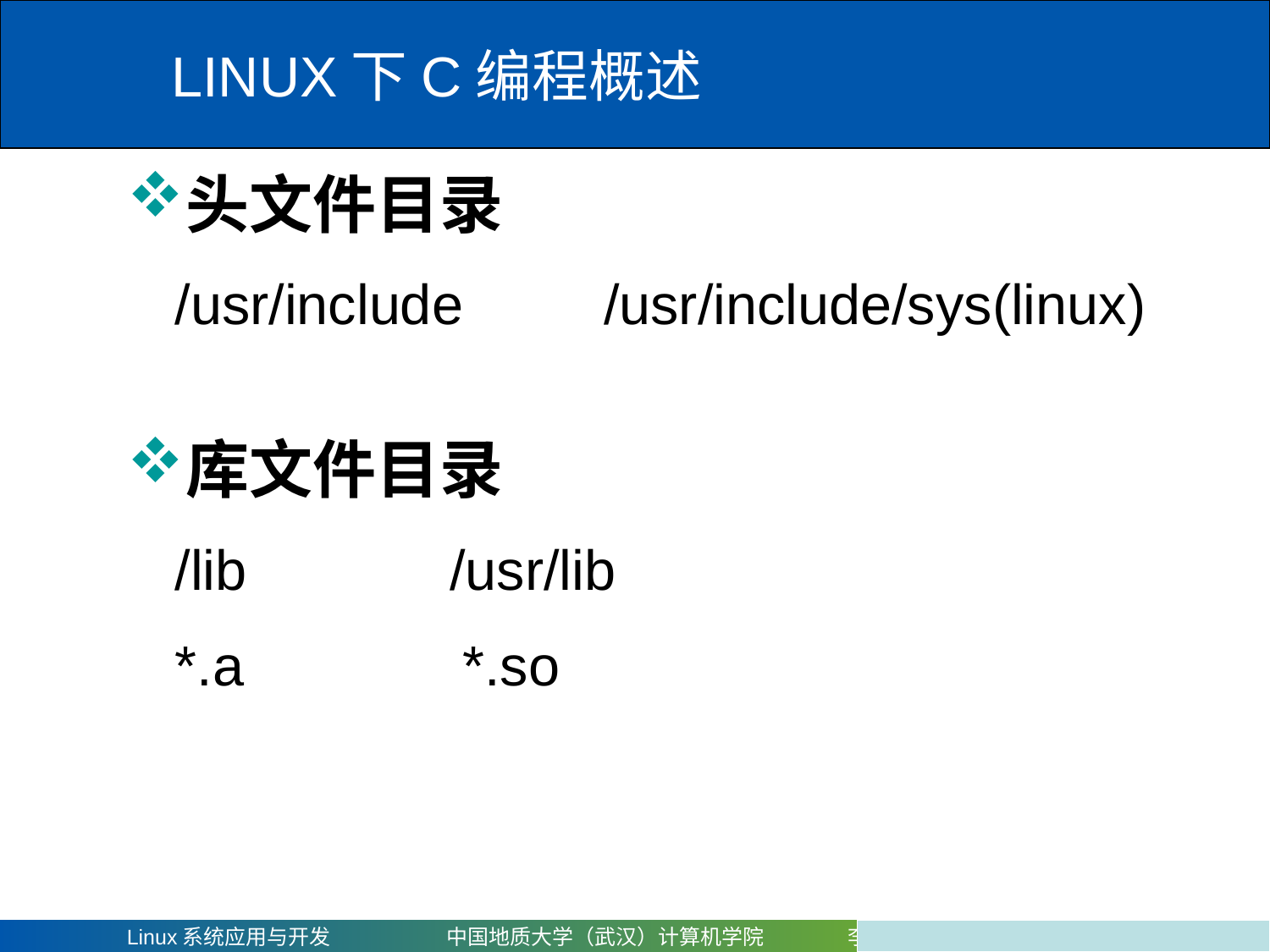

LINUX下C编程概述

头文件目录
	/usr/include         /usr/include/sys(linux)

库文件目录
	/lib             /usr/lib
	*.a              *.so